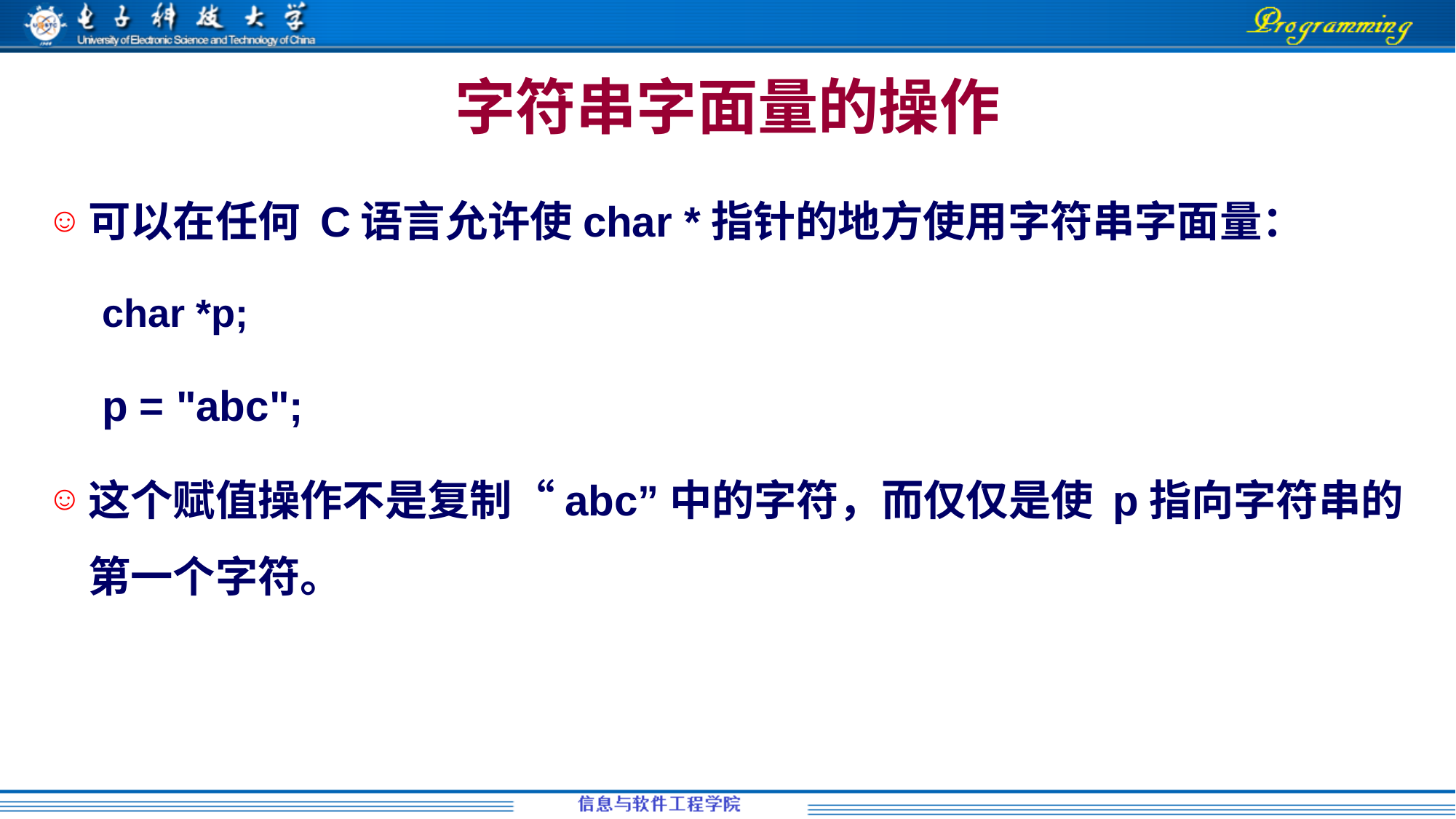

# 字符串字面量的操作
可以在任何 C语言允许使char *指针的地方使用字符串字面量：
char *p;
p = "abc";
这个赋值操作不是复制“abc”中的字符，而仅仅是使 p指向字符串的第一个字符。